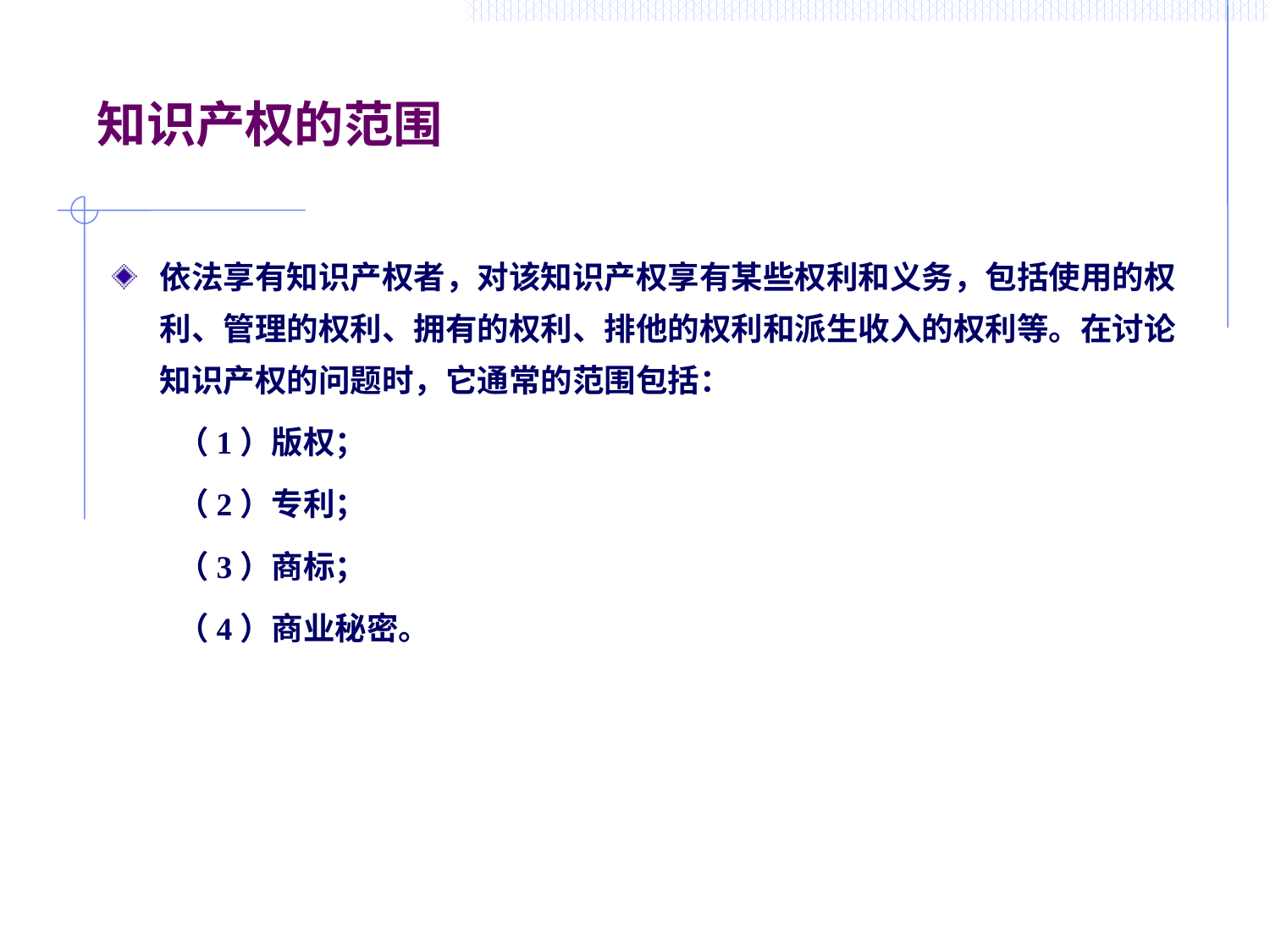

# 知识产权的范围
依法享有知识产权者，对该知识产权享有某些权利和义务，包括使用的权利、管理的权利、拥有的权利、排他的权利和派生收入的权利等。在讨论知识产权的问题时，它通常的范围包括：
        （1）版权；
        （2）专利；
        （3）商标；
        （4）商业秘密。